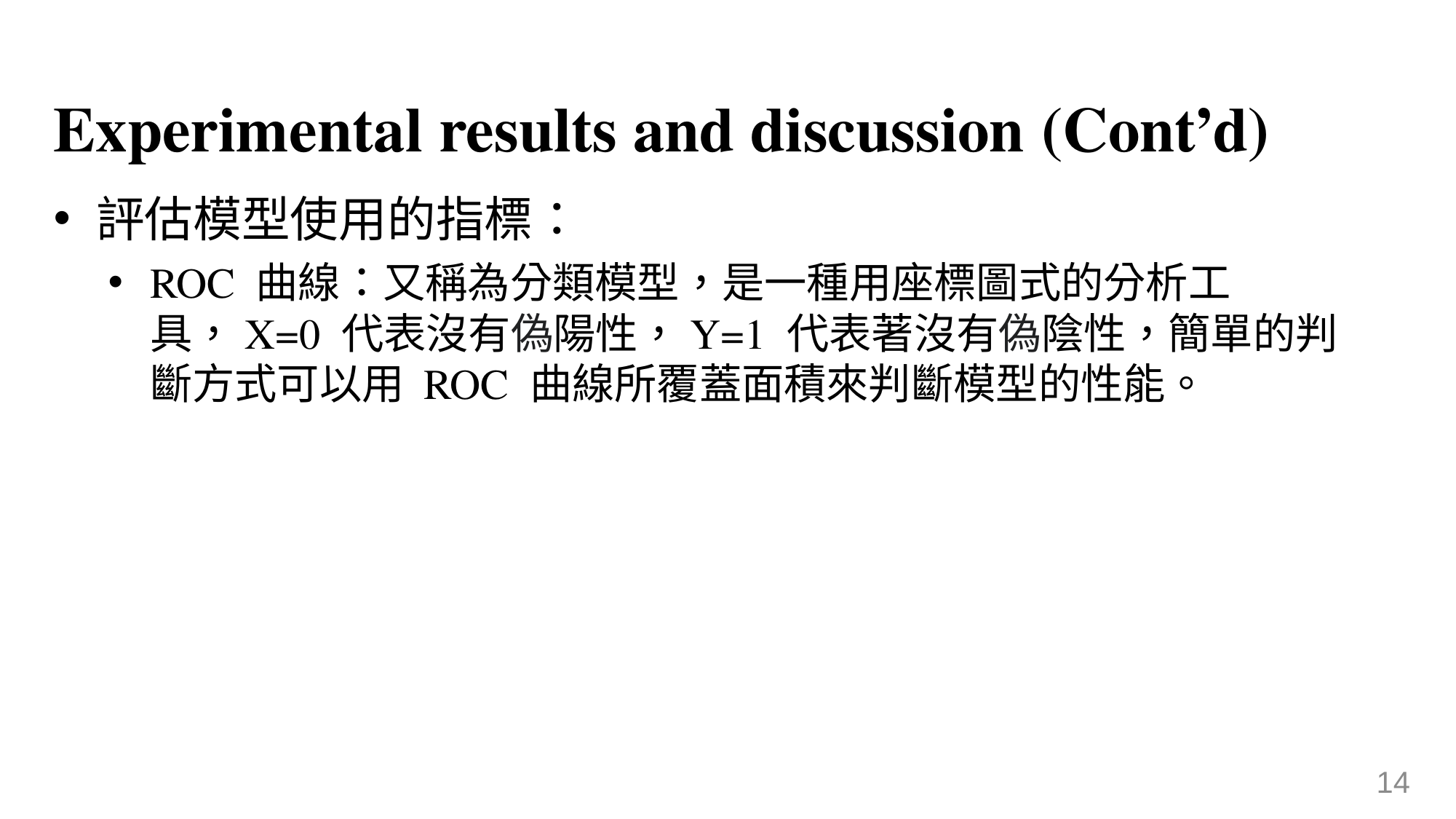

# Experimental results and discussion (Cont’d)
評估模型使用的指標：
ROC 曲線：又稱為分類模型，是一種用座標圖式的分析工具，X=0 代表沒有偽陽性，Y=1 代表著沒有偽陰性，簡單的判斷方式可以用 ROC 曲線所覆蓋面積來判斷模型的性能。

14